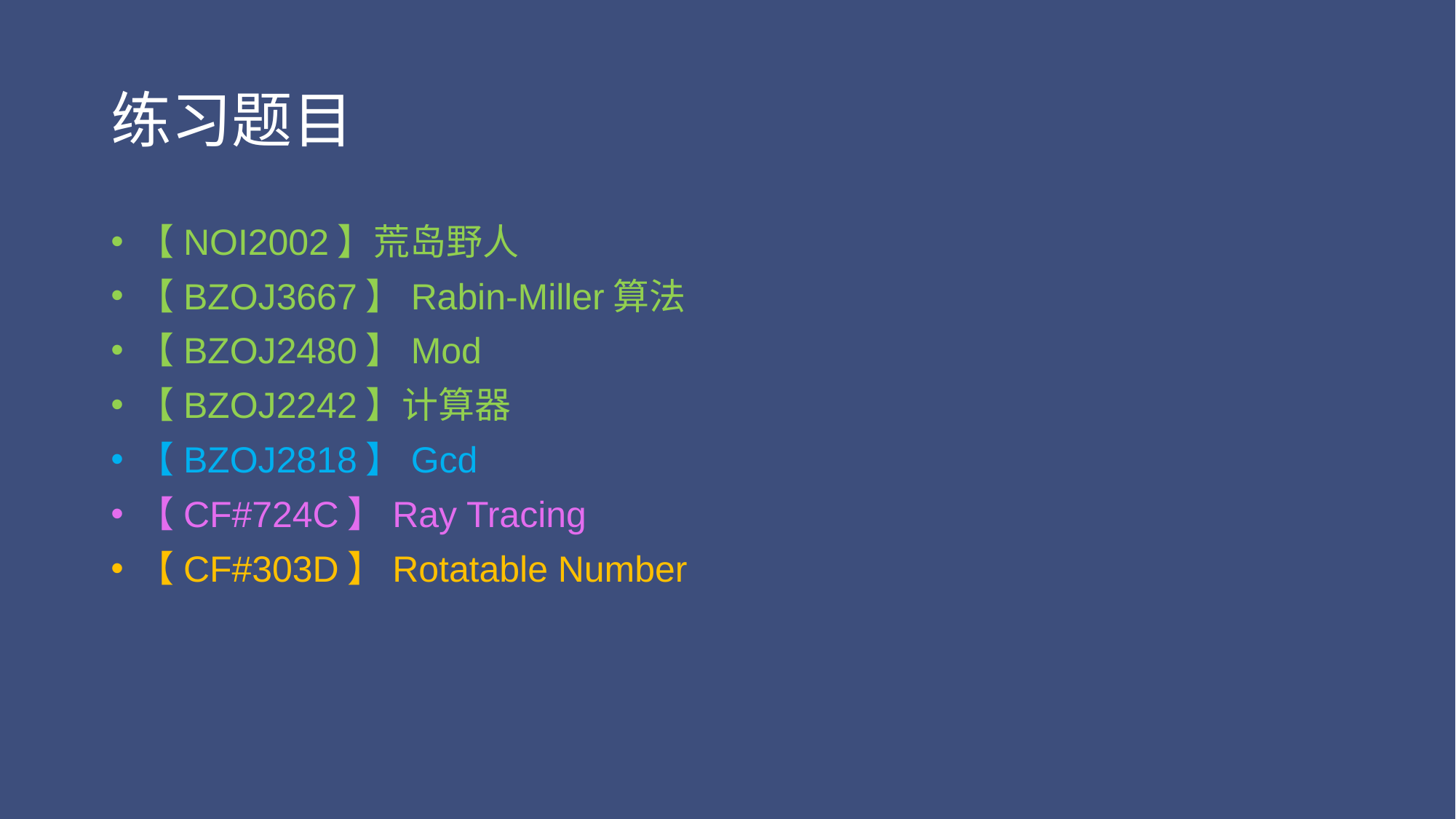

# 练习题目
【NOI2002】荒岛野人
【BZOJ3667】Rabin-Miller算法
【BZOJ2480】Mod
【BZOJ2242】计算器
【BZOJ2818】Gcd
【CF#724C】Ray Tracing
【CF#303D】Rotatable Number